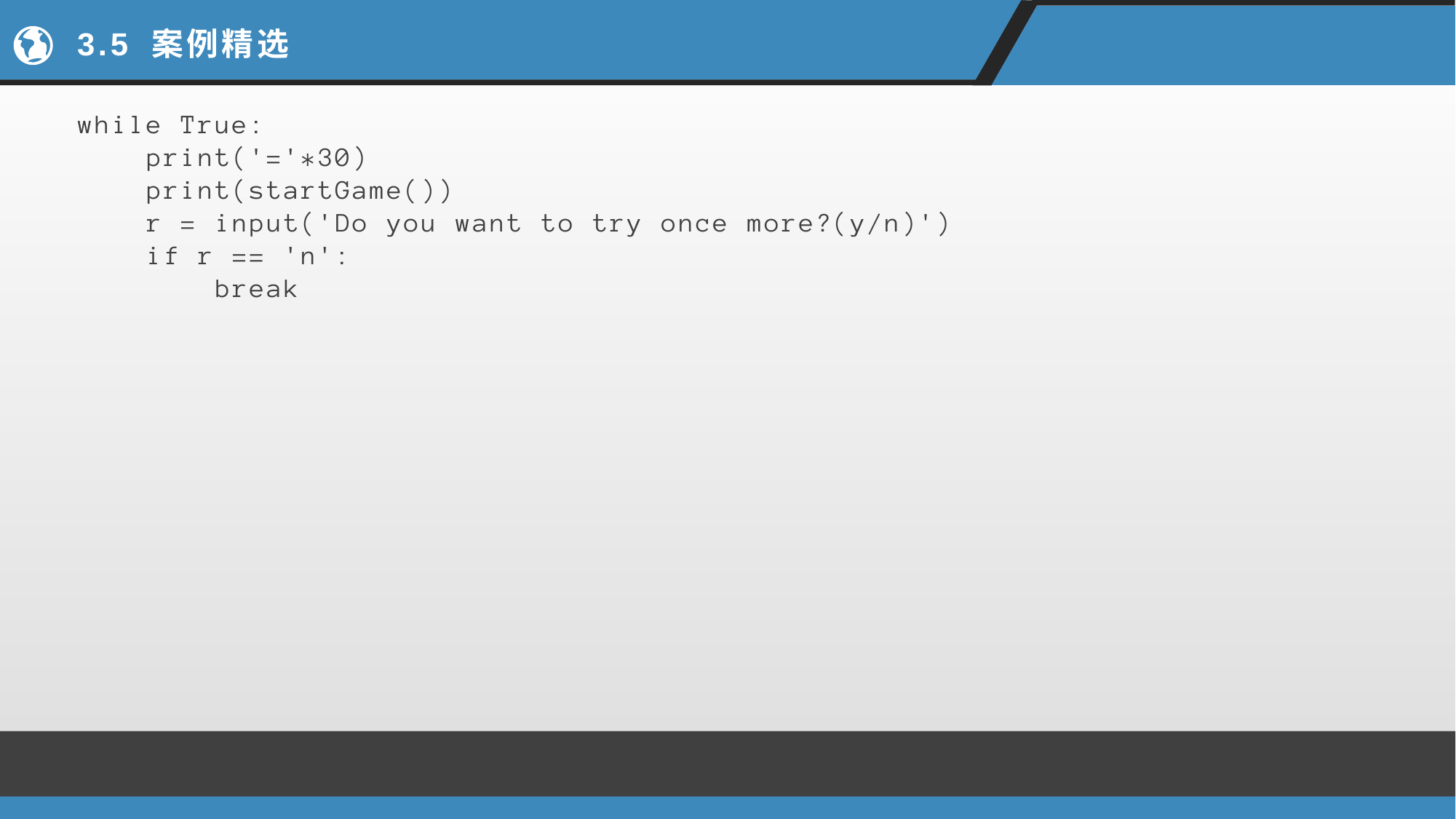

# 3.5 案例精选

while True:
    print('='*30)
    print(startGame())
    r = input('Do you want to try once more?(y/n)')
    if r == 'n':
        break